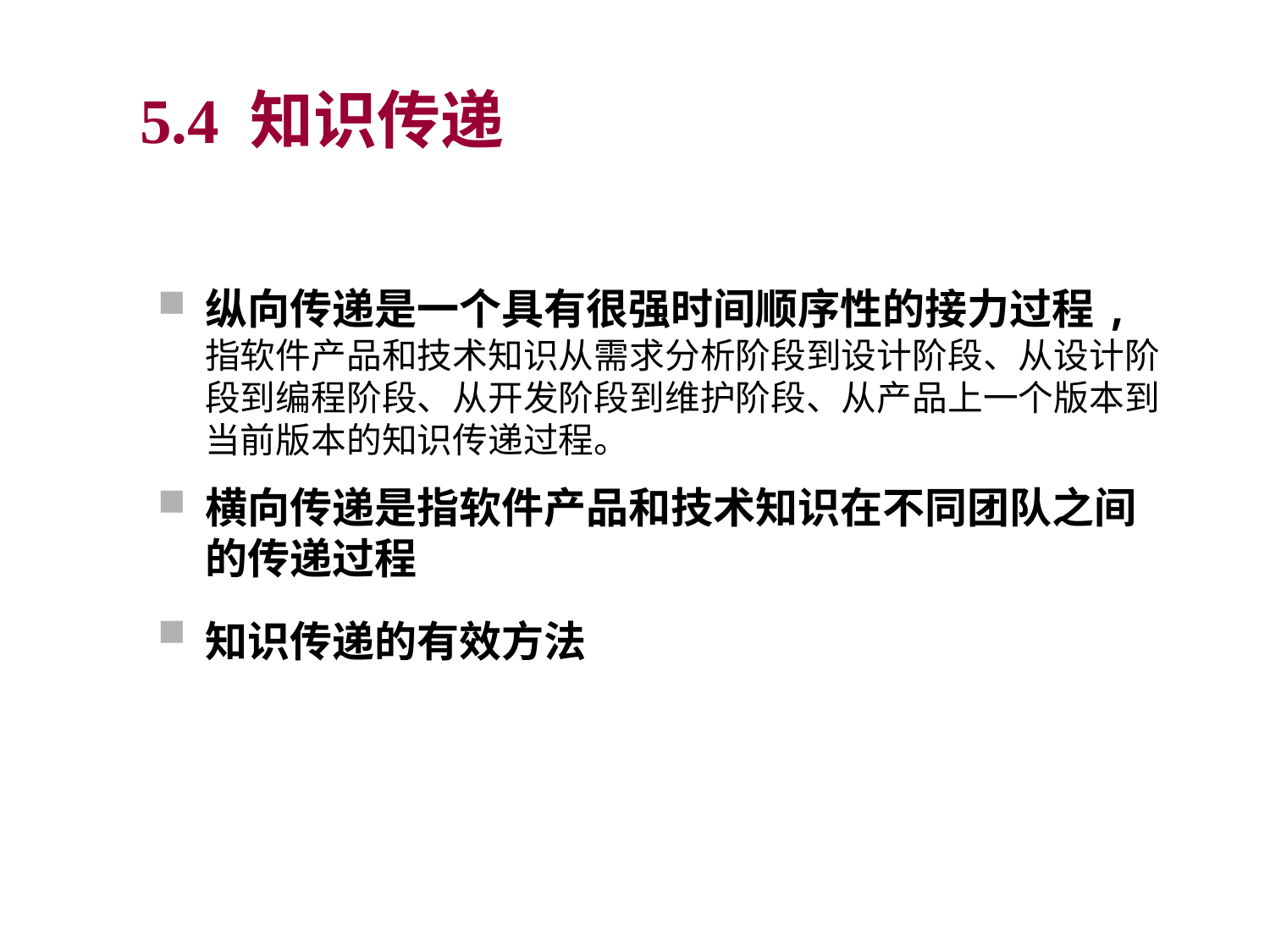

5.4 知识传递
纵向传递是一个具有很强时间顺序性的接力过程,指软件产品和技术知识从需求分析阶段到设计阶段、从设计阶段到编程阶段、从开发阶段到维护阶段、从产品上一个版本到当前版本的知识传递过程。
横向传递是指软件产品和技术知识在不同团队之间的传递过程
知识传递的有效方法